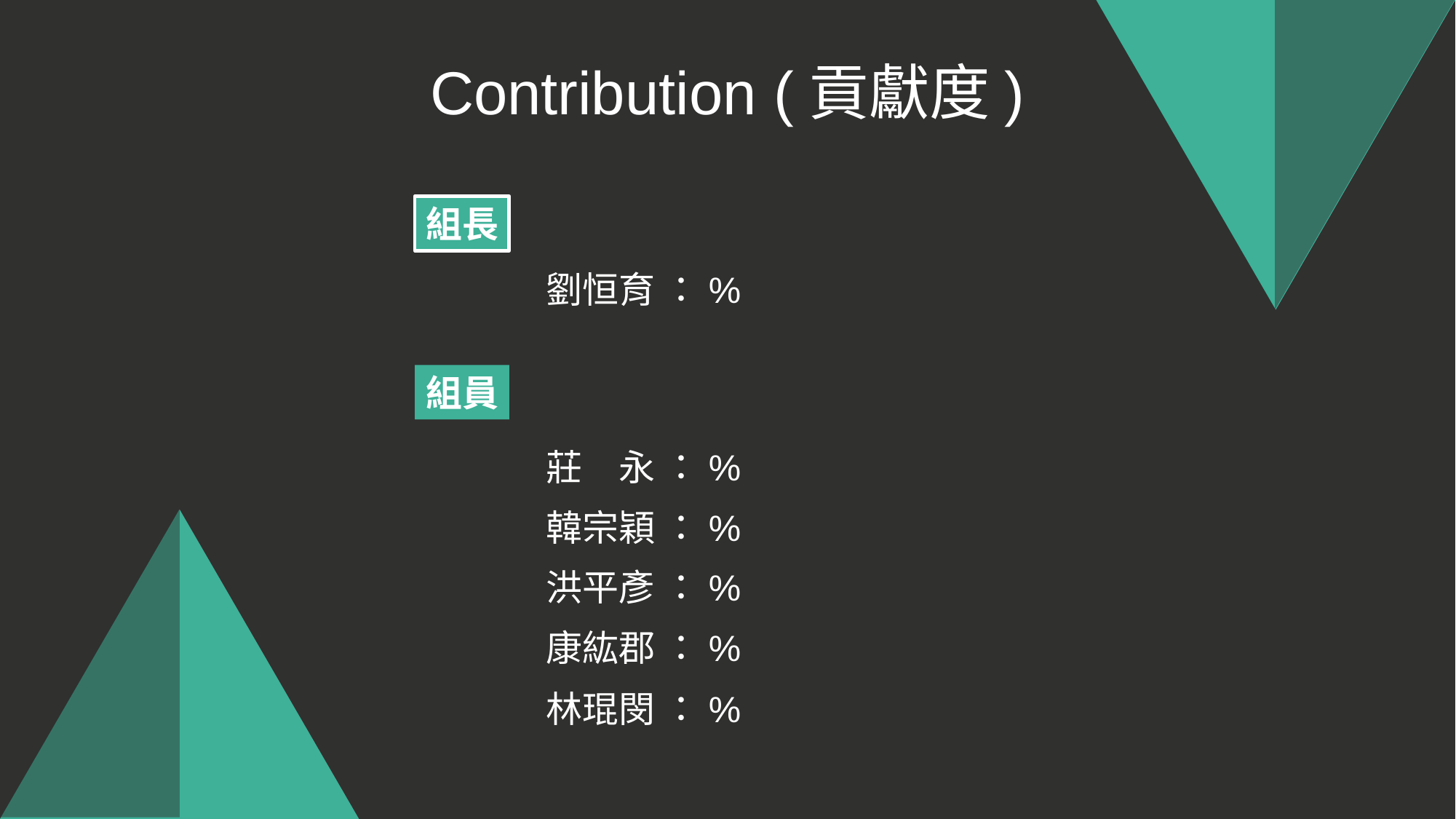

Contribution (貢獻度)
組長
劉恒育 ：%
組員
莊　永 ：%
韓宗穎 ：%

洪平彥 ：%
康紘郡 ：%
林琨閔 ：%